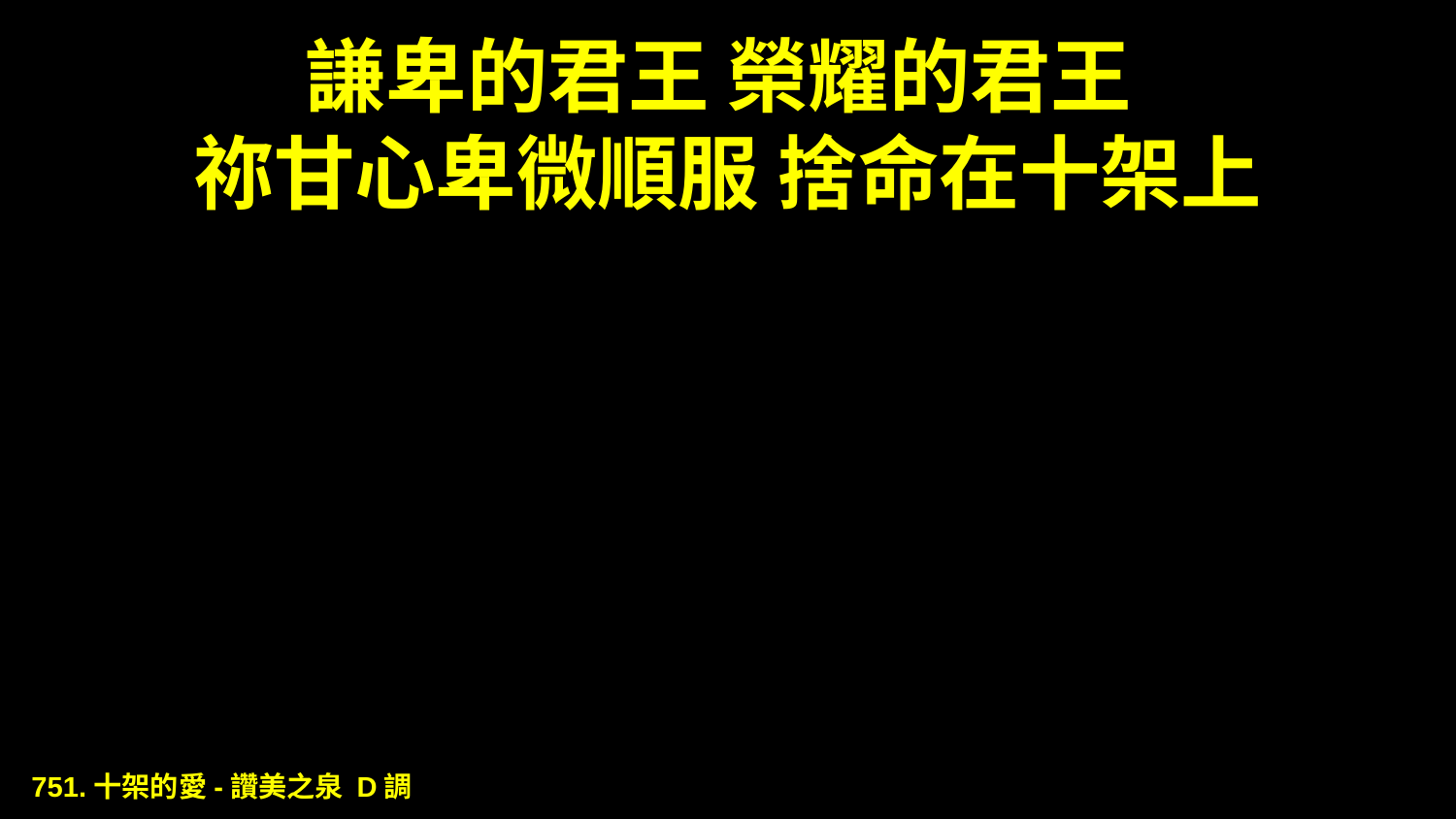

# 謙卑的君王 榮耀的君王 祢甘心卑微順服 捨命在十架上
751.十架的愛-讚美之泉 D調